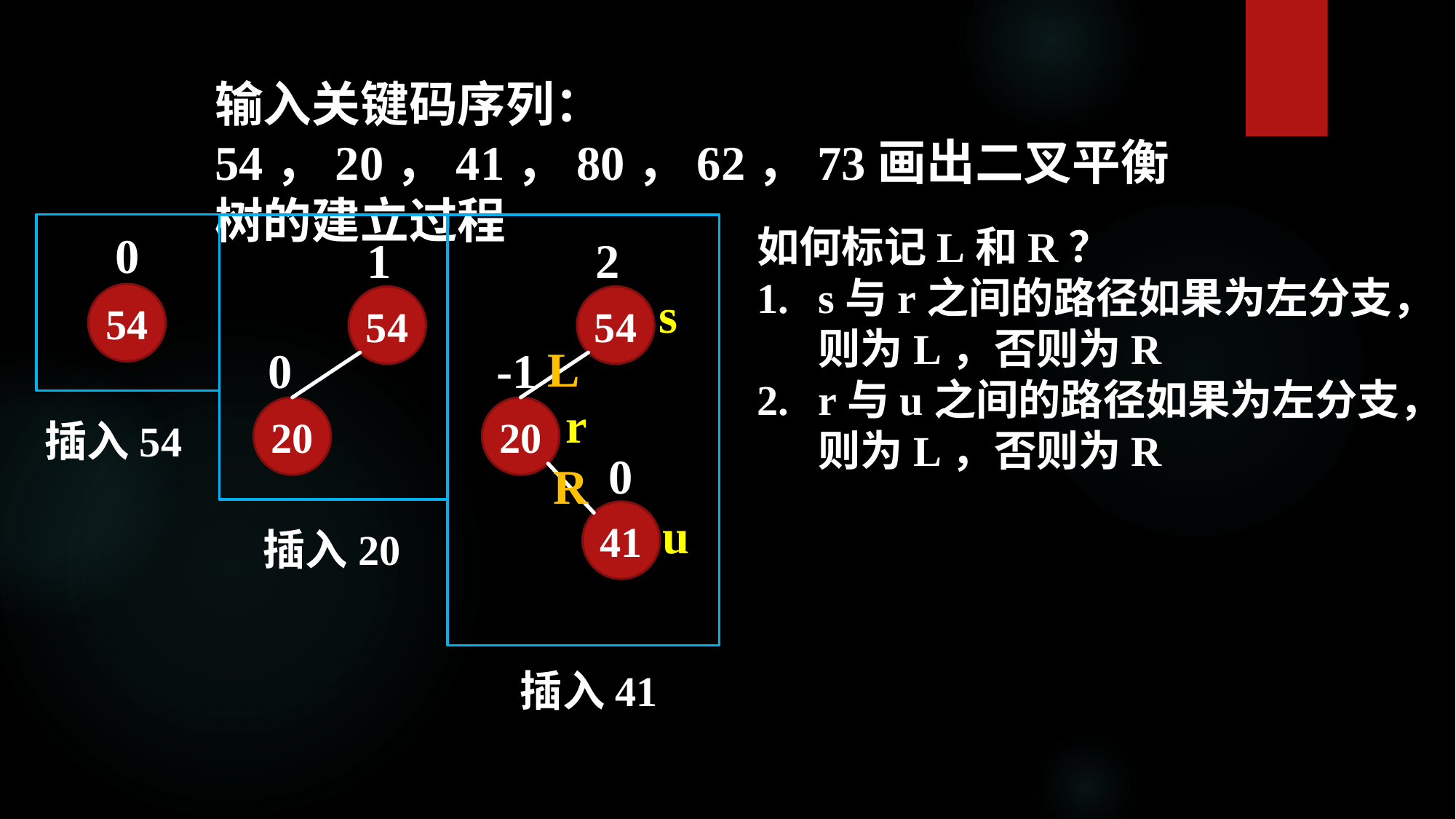

输入关键码序列：54，20，41，80，62，73画出二叉平衡树的建立过程

0
54
插入54

1
54
0
20
插入20

2
54
-1
20
s
L
r
0
R
u
41
插入41
如何标记L和R？
s与r之间的路径如果为左分支，则为L，否则为R
r与u之间的路径如果为左分支，则为L，否则为R